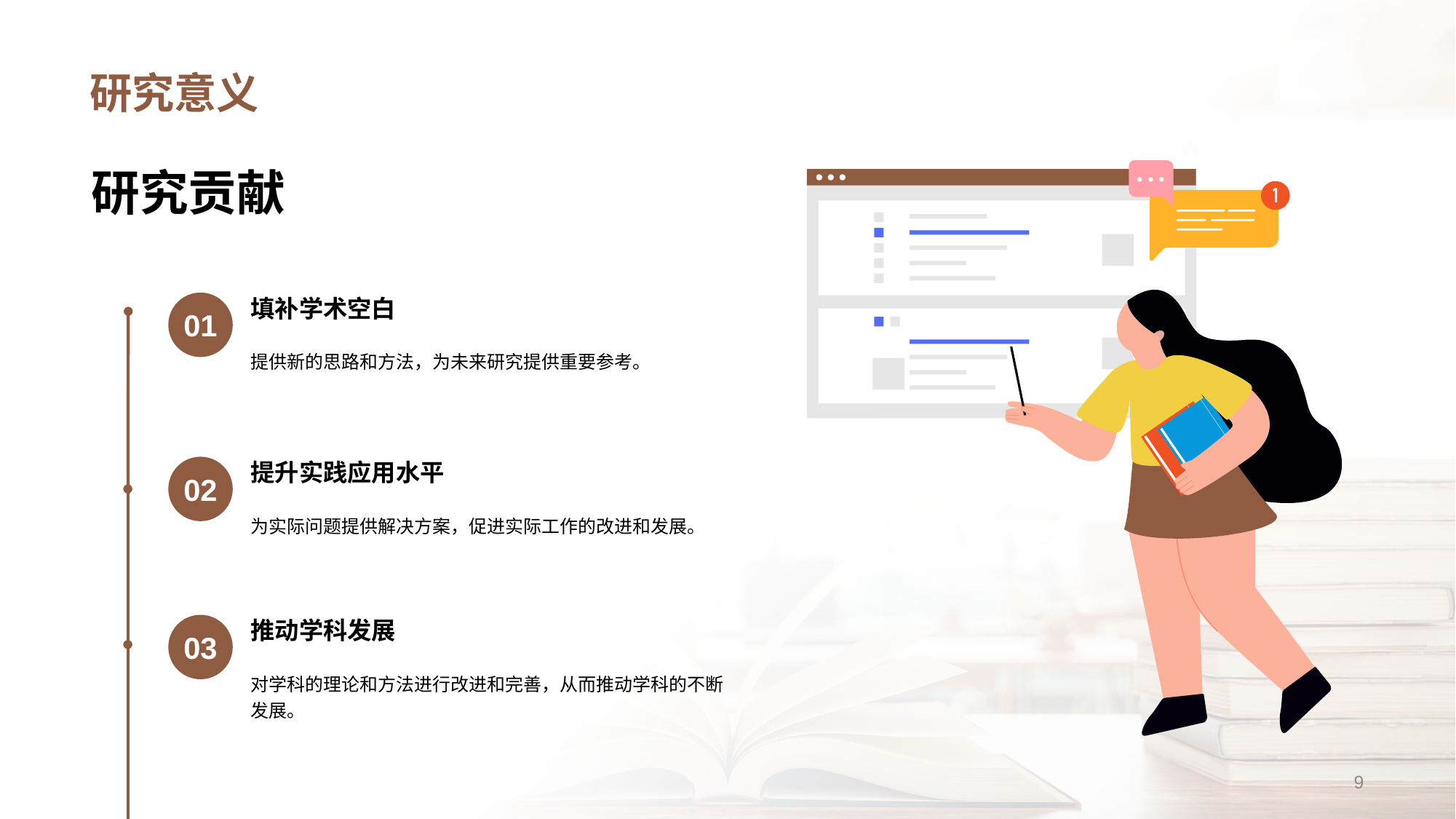

# 研究意义
研究贡献

填补学术空白
01
提供新的思路和方法，为未来研究提供重要参考。
提升实践应用水平
02
为实际问题提供解决方案，促进实际工作的改进和发展。
推动学科发展
03
对学科的理论和方法进行改进和完善，从而推动学科的不断发展。
9